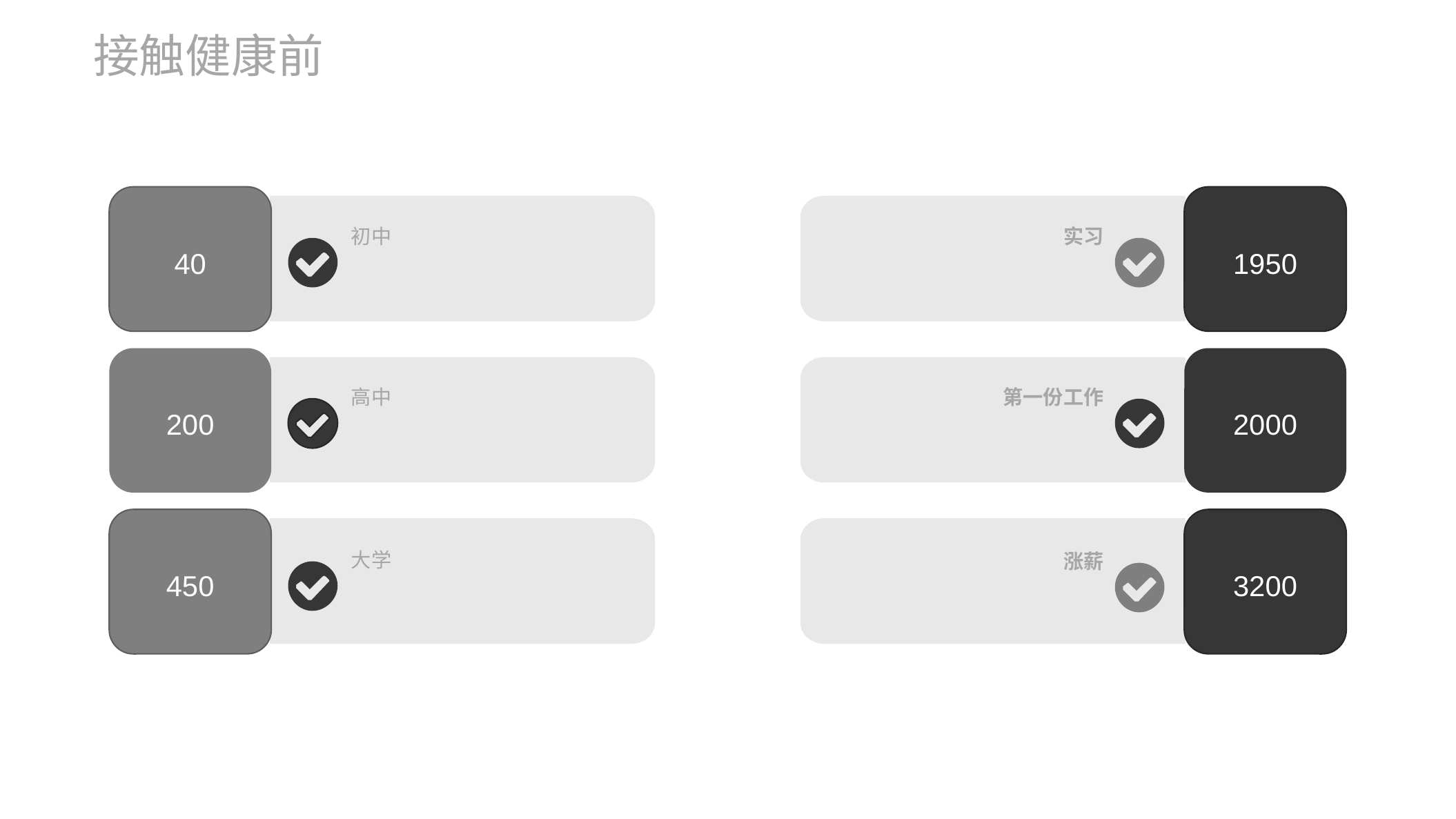

接触健康前
40
1950

初中
实习

200
2000

高中
第一份工作

450
3200

大学
涨薪